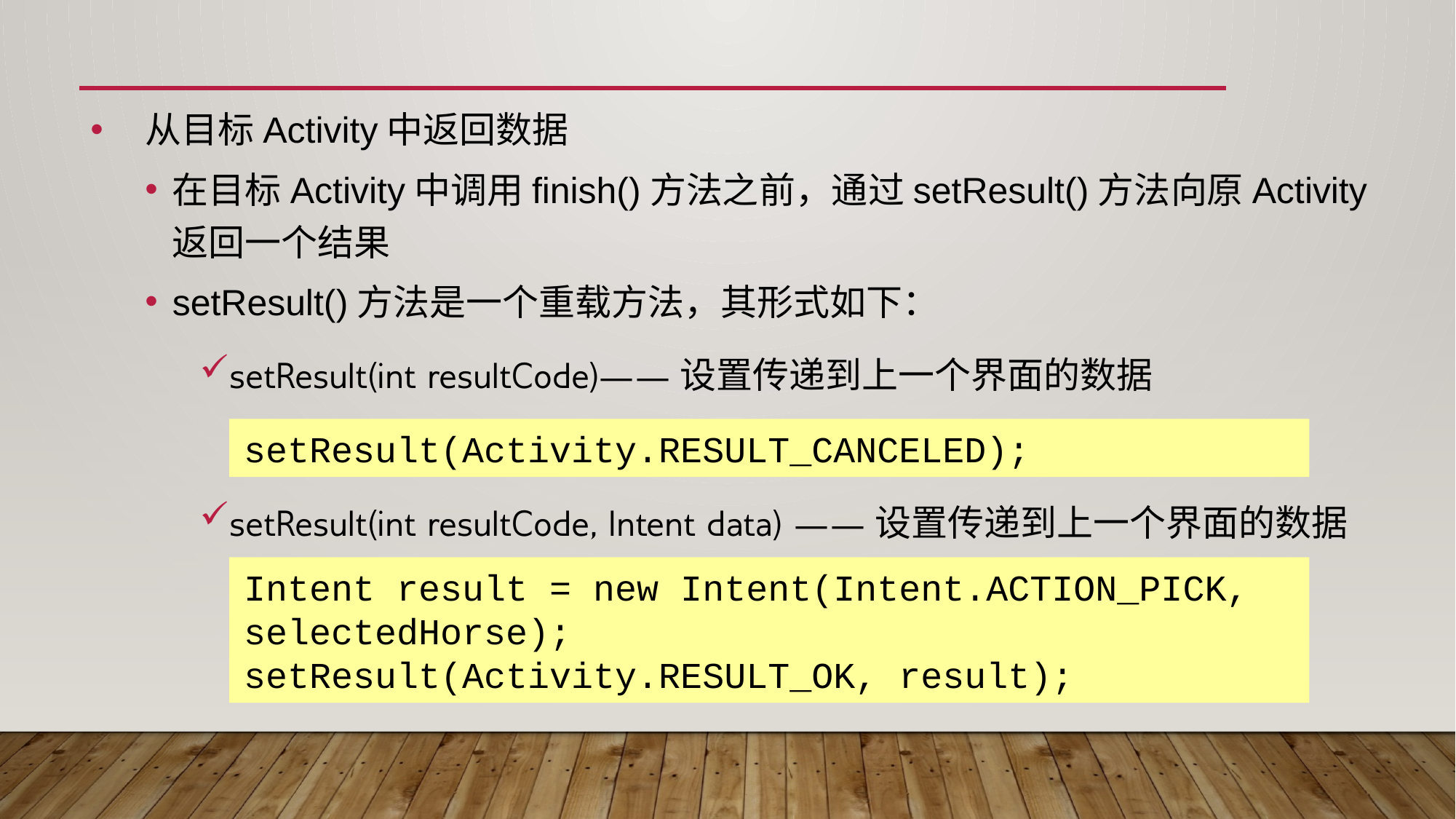

#
从目标Activity中返回数据
在目标Activity中调用finish()方法之前，通过setResult()方法向原Activity返回一个结果
setResult()方法是一个重载方法，其形式如下：
setResult(int resultCode)——设置传递到上一个界面的数据

setResult(int resultCode, Intent data) ——设置传递到上一个界面的数据

setResult(Activity.RESULT_CANCELED);

Intent result = new Intent(Intent.ACTION_PICK, selectedHorse);
setResult(Activity.RESULT_OK, result);